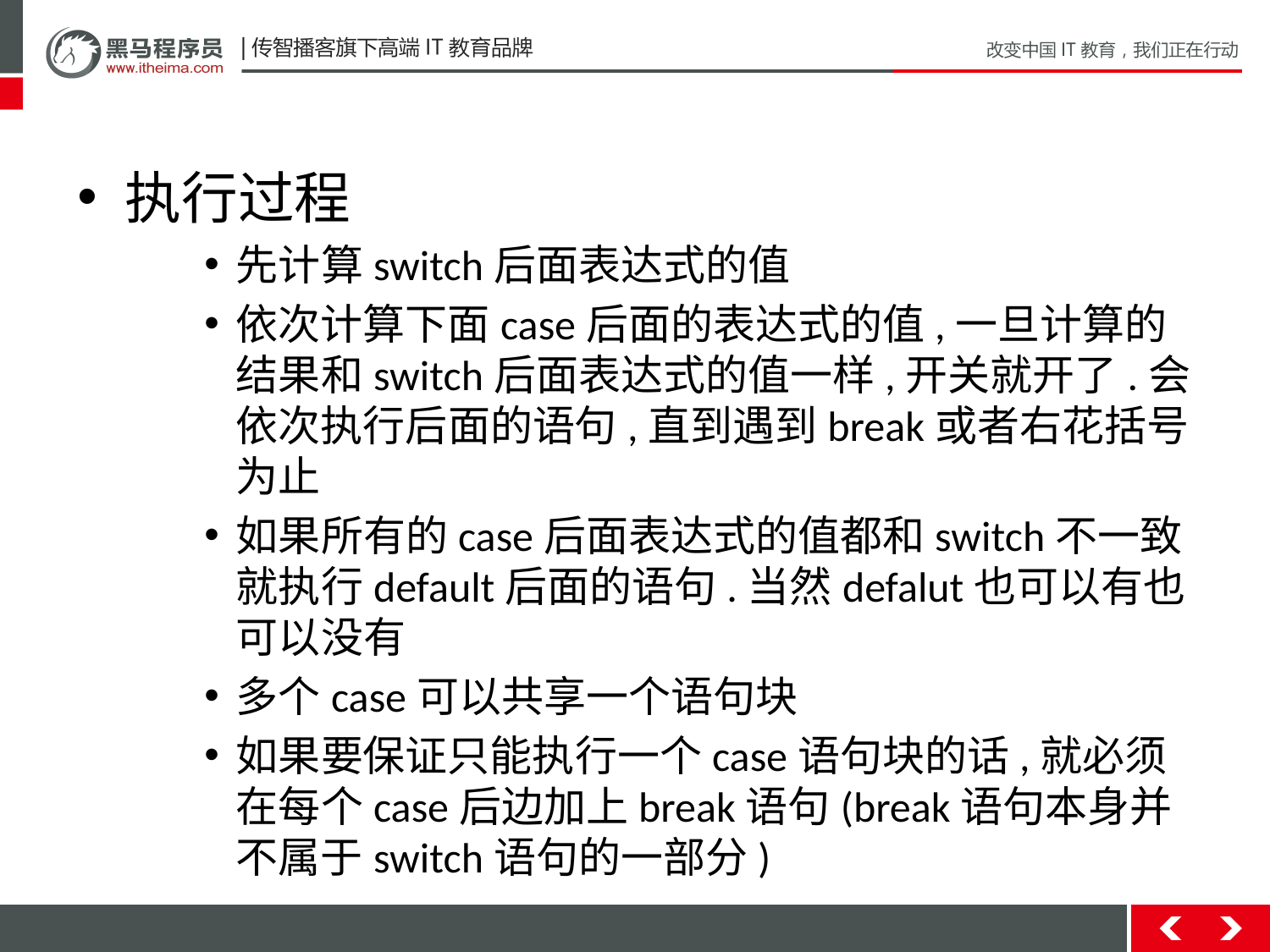

执行过程
先计算switch后面表达式的值
依次计算下面case后面的表达式的值,一旦计算的结果和switch后面表达式的值一样,开关就开了.会依次执行后面的语句,直到遇到break或者右花括号为止
如果所有的case后面表达式的值都和switch不一致就执行default后面的语句.当然defalut也可以有也可以没有
多个case可以共享一个语句块
如果要保证只能执行一个case语句块的话,就必须在每个case后边加上break语句(break语句本身并不属于switch语句的一部分)